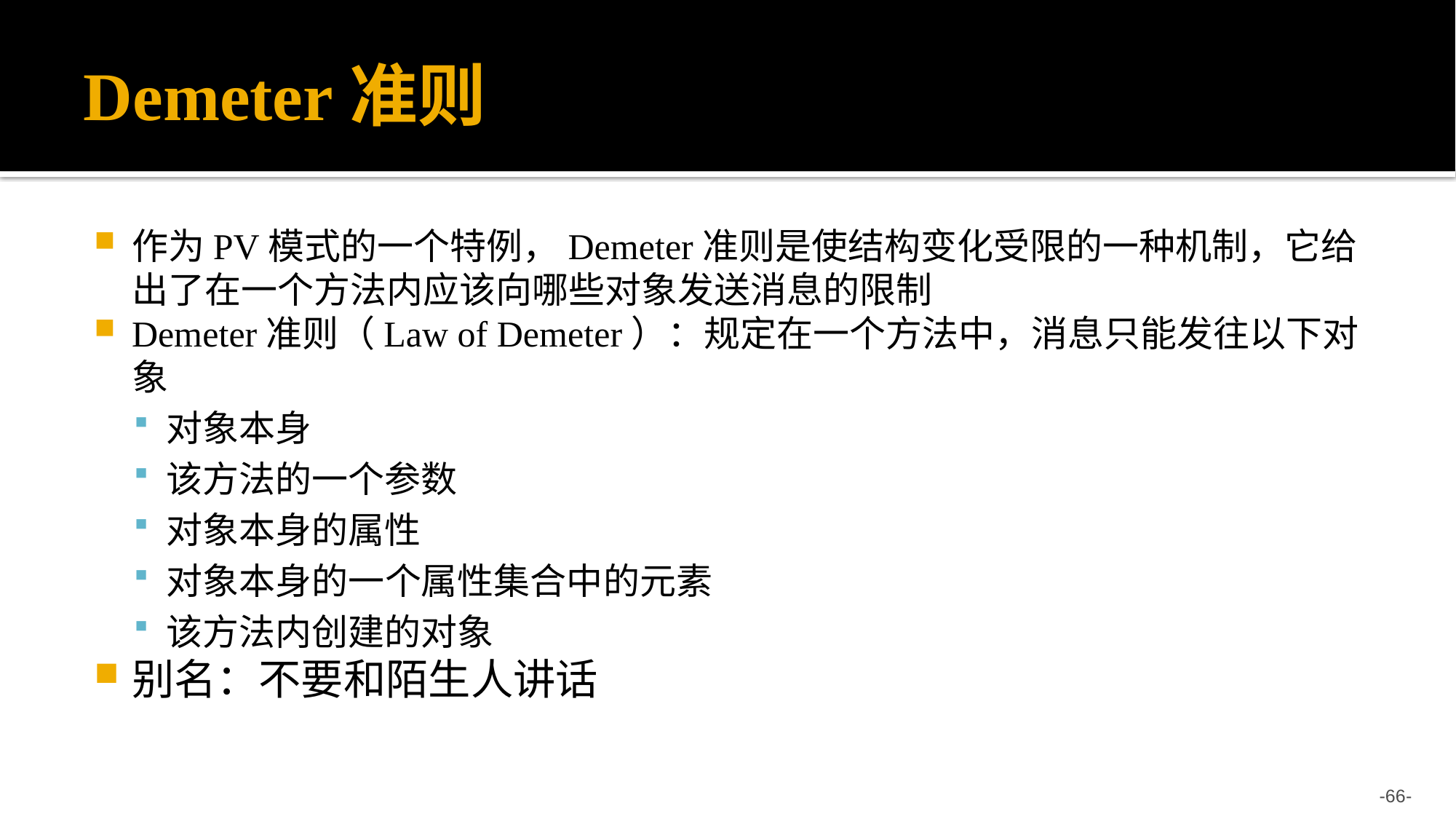

# Demeter准则
作为PV模式的一个特例，Demeter准则是使结构变化受限的一种机制，它给出了在一个方法内应该向哪些对象发送消息的限制
Demeter准则（Law of Demeter）：规定在一个方法中，消息只能发往以下对象
对象本身
该方法的一个参数
对象本身的属性
对象本身的一个属性集合中的元素
该方法内创建的对象
别名：不要和陌生人讲话
-66-